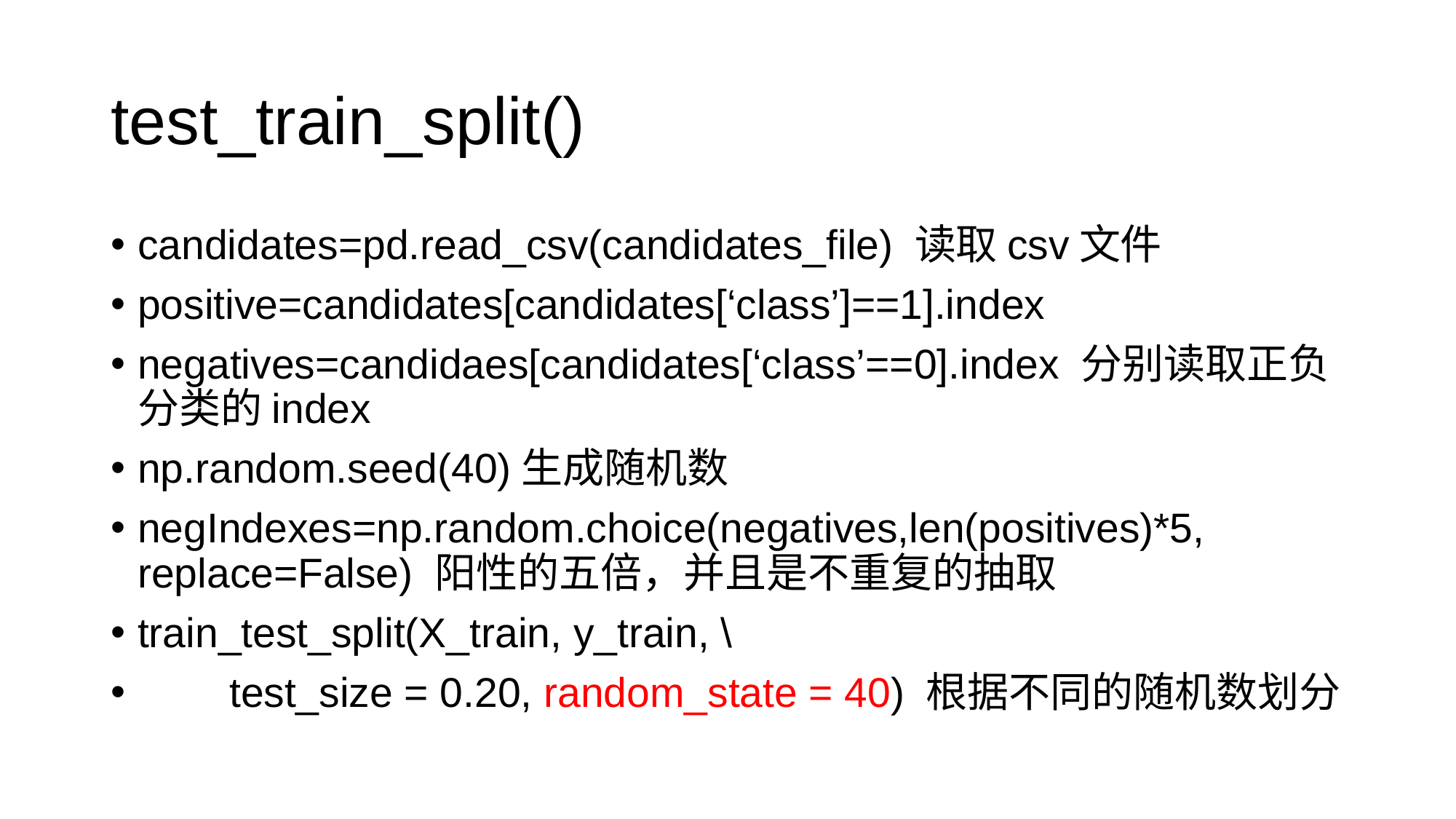

# test_train_split()
candidates=pd.read_csv(candidates_file) 读取csv文件
positive=candidates[candidates[‘class’]==1].index
negatives=candidaes[candidates[‘class’==0].index 分别读取正负分类的index
np.random.seed(40)生成随机数
negIndexes=np.random.choice(negatives,len(positives)*5, replace=False) 阳性的五倍，并且是不重复的抽取
train_test_split(X_train, y_train, \
        test_size = 0.20, random_state = 40) 根据不同的随机数划分